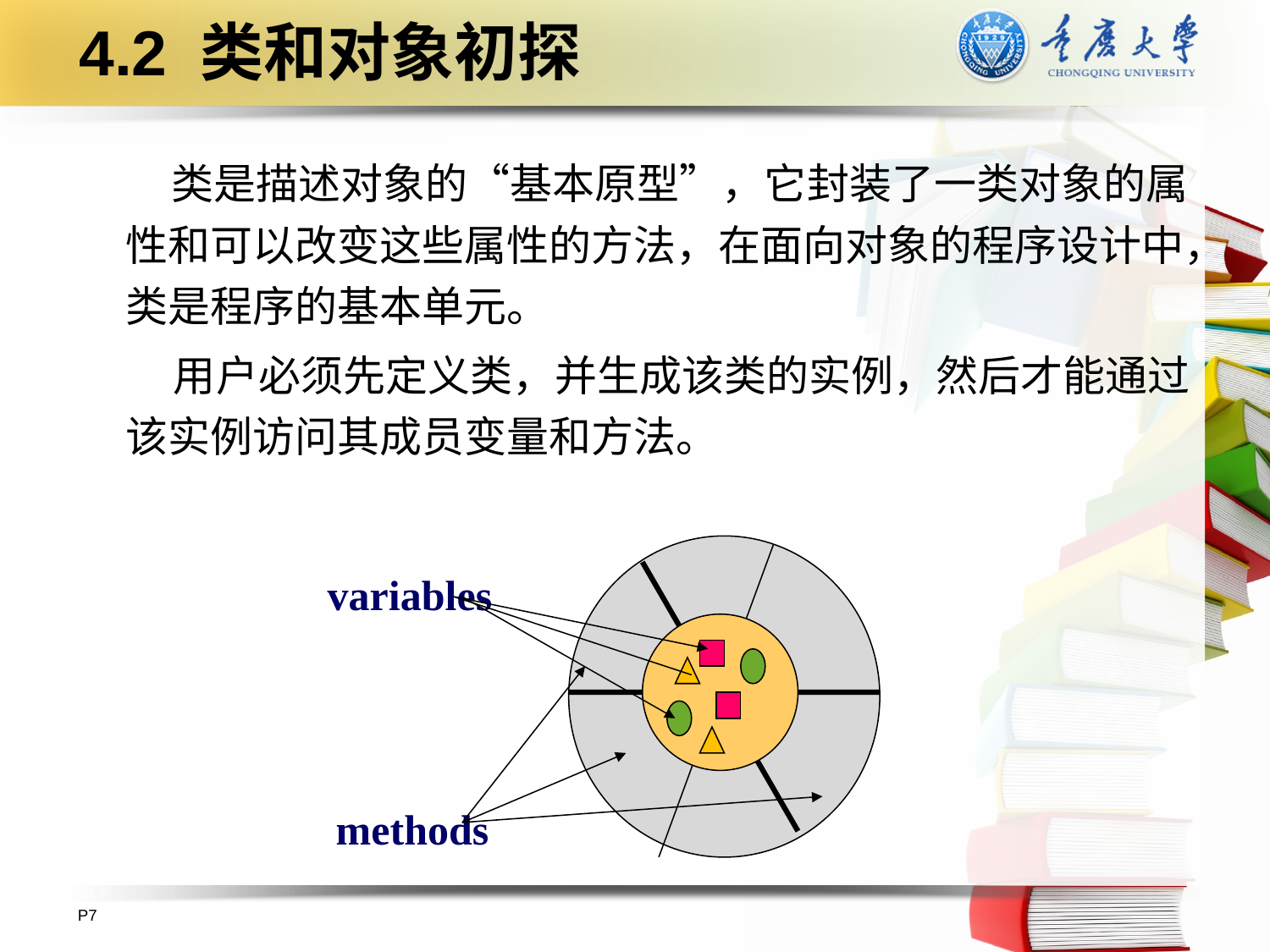

# 4.2 类和对象初探
        类是描述对象的“基本原型”，它封装了一类对象的属性和可以改变这些属性的方法，在面向对象的程序设计中，类是程序的基本单元。
         用户必须先定义类，并生成该类的实例，然后才能通过该实例访问其成员变量和方法。

variables

methods

P7